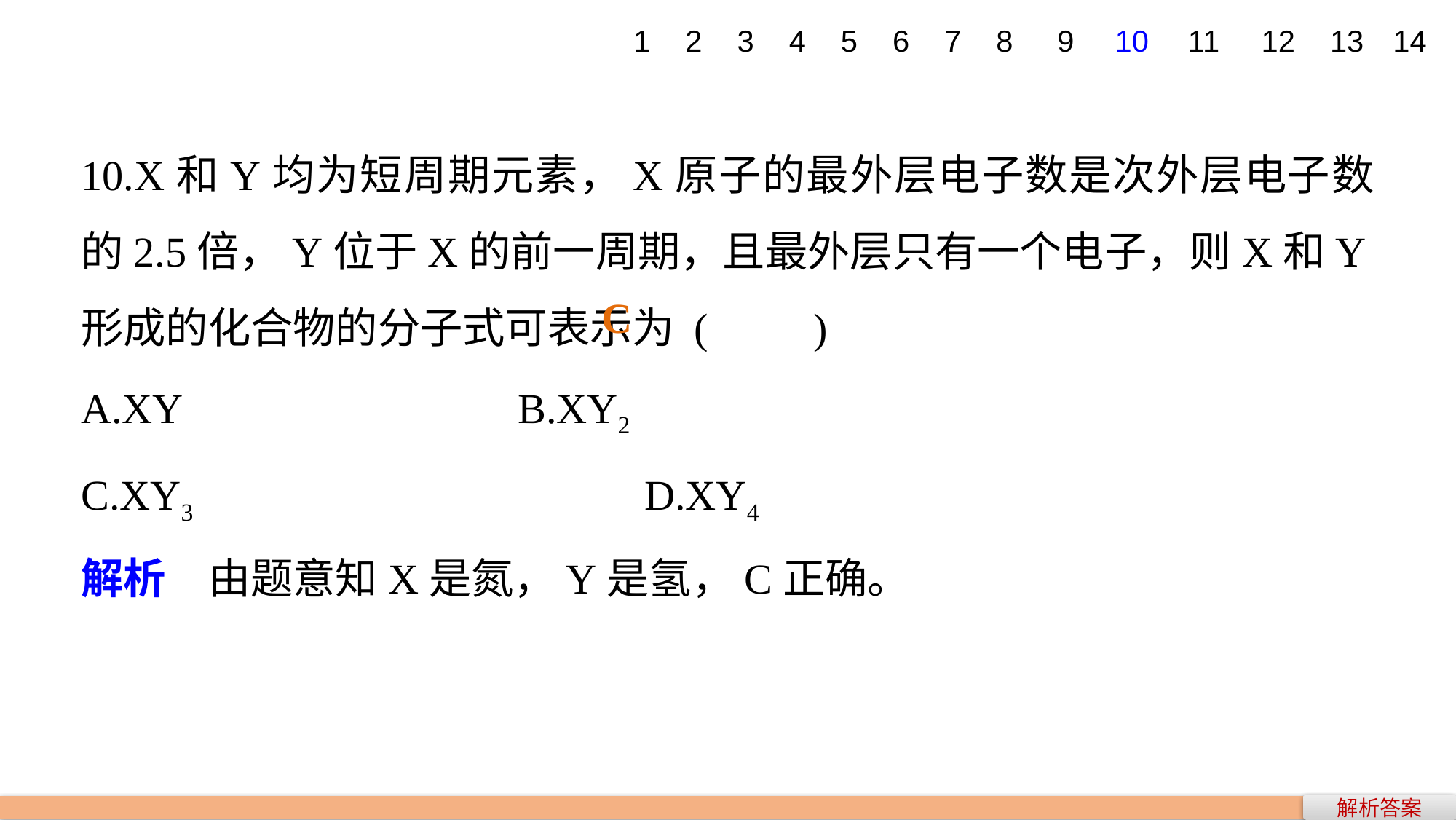

1
2
3
4
5
6
7
8
9
10
11
12
13
14
10.X和Y均为短周期元素，X原子的最外层电子数是次外层电子数的2.5倍，Y位于X的前一周期，且最外层只有一个电子，则X和Y形成的化合物的分子式可表示为 (　　)
A.XY  			B.XY2
C.XY3  			            D.XY4
解析　由题意知X是氮，Y是氢，C正确。
C
解析答案